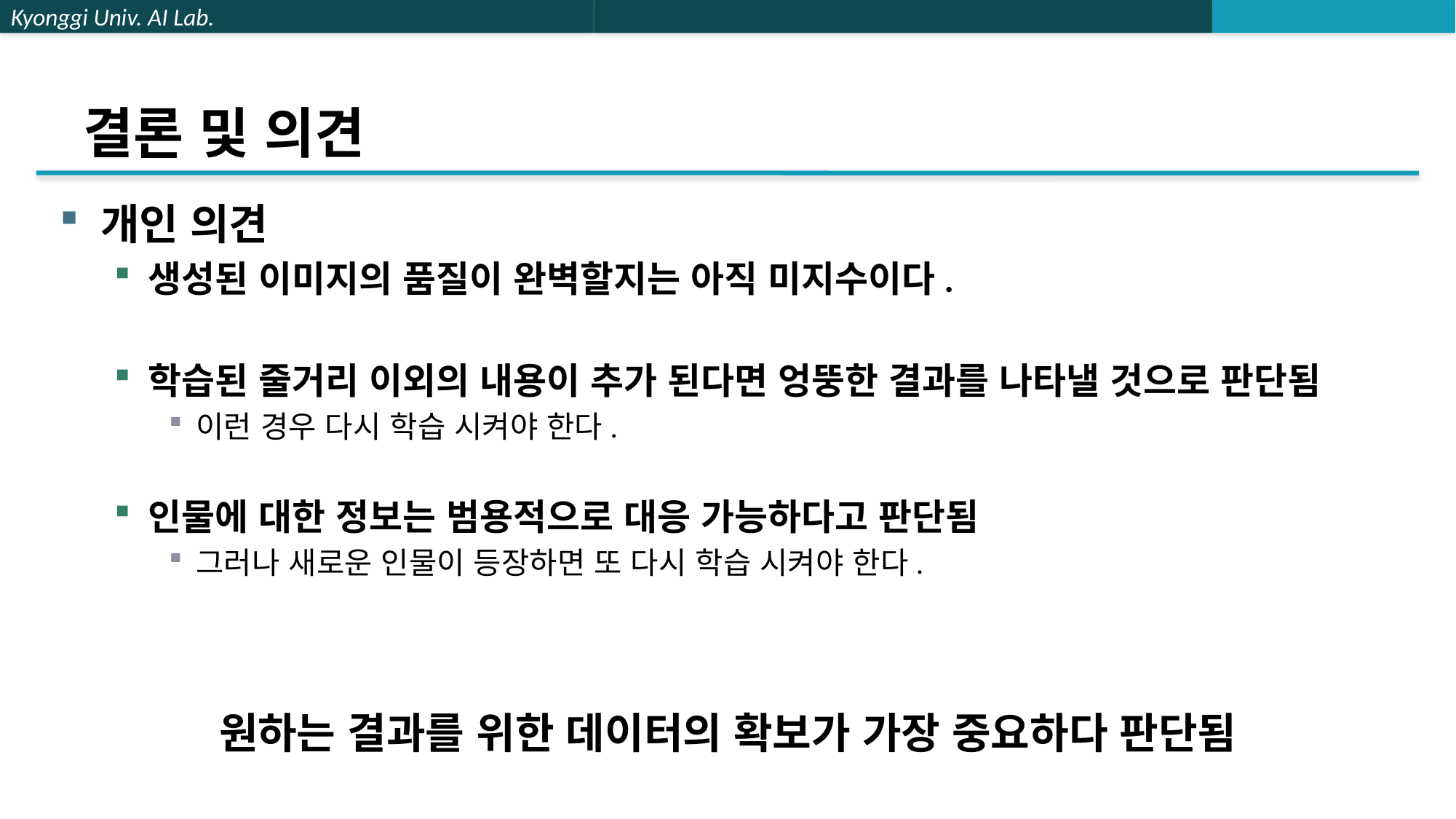

# 결론 및 의견
개인 의견
생성된 이미지의 품질이 완벽할지는 아직 미지수이다.

학습된 줄거리 이외의 내용이 추가 된다면 엉뚱한 결과를 나타낼 것으로 판단됨
이런 경우 다시 학습 시켜야 한다.

인물에 대한 정보는 범용적으로 대응 가능하다고 판단됨
그러나 새로운 인물이 등장하면 또 다시 학습 시켜야 한다.

원하는 결과를 위한 데이터의 확보가 가장 중요하다 판단됨